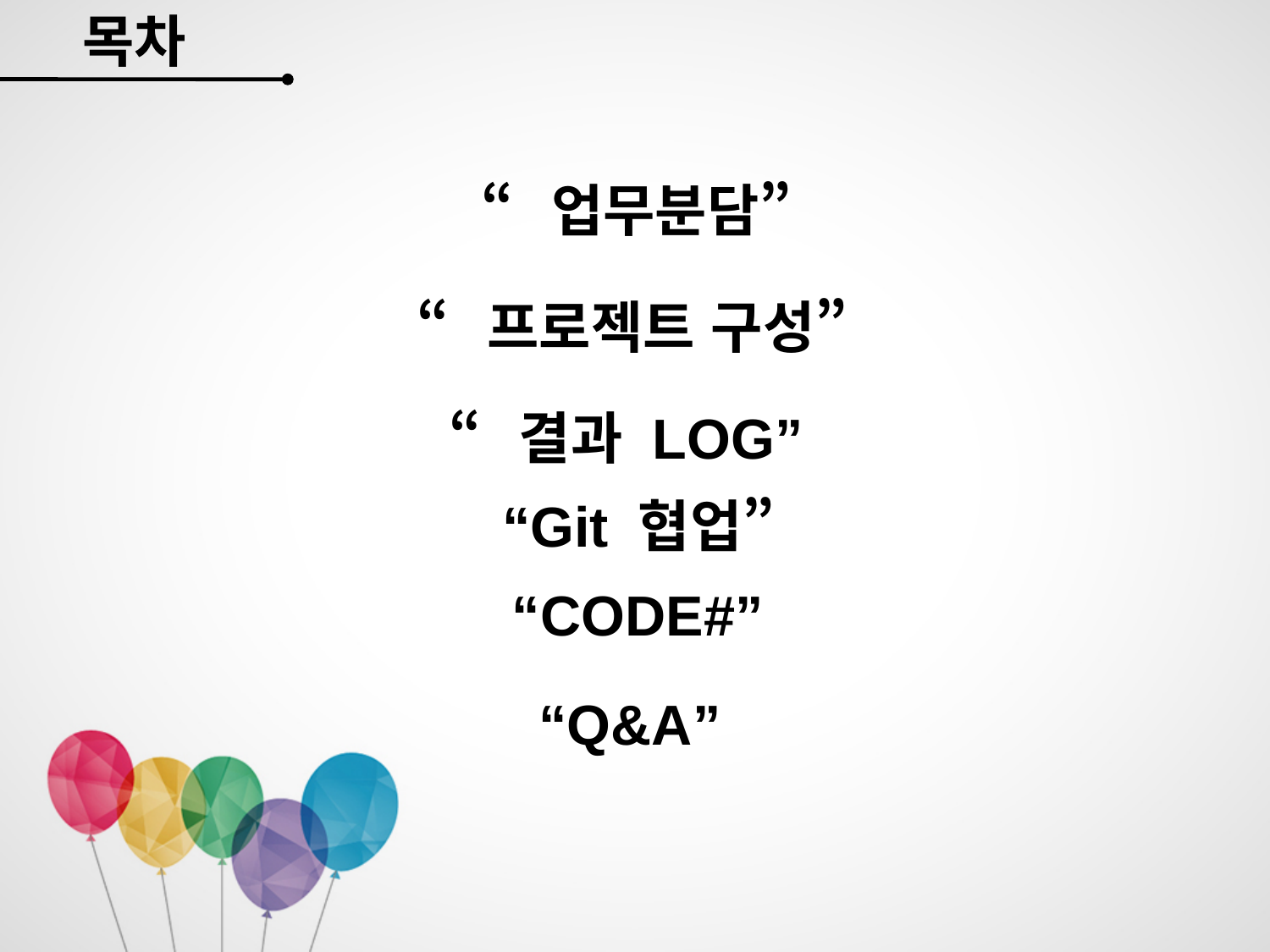

목차
“업무분담”
“프로젝트 구성”
“결과 LOG”
“Git 협업”
“CODE#”
“Q&A”